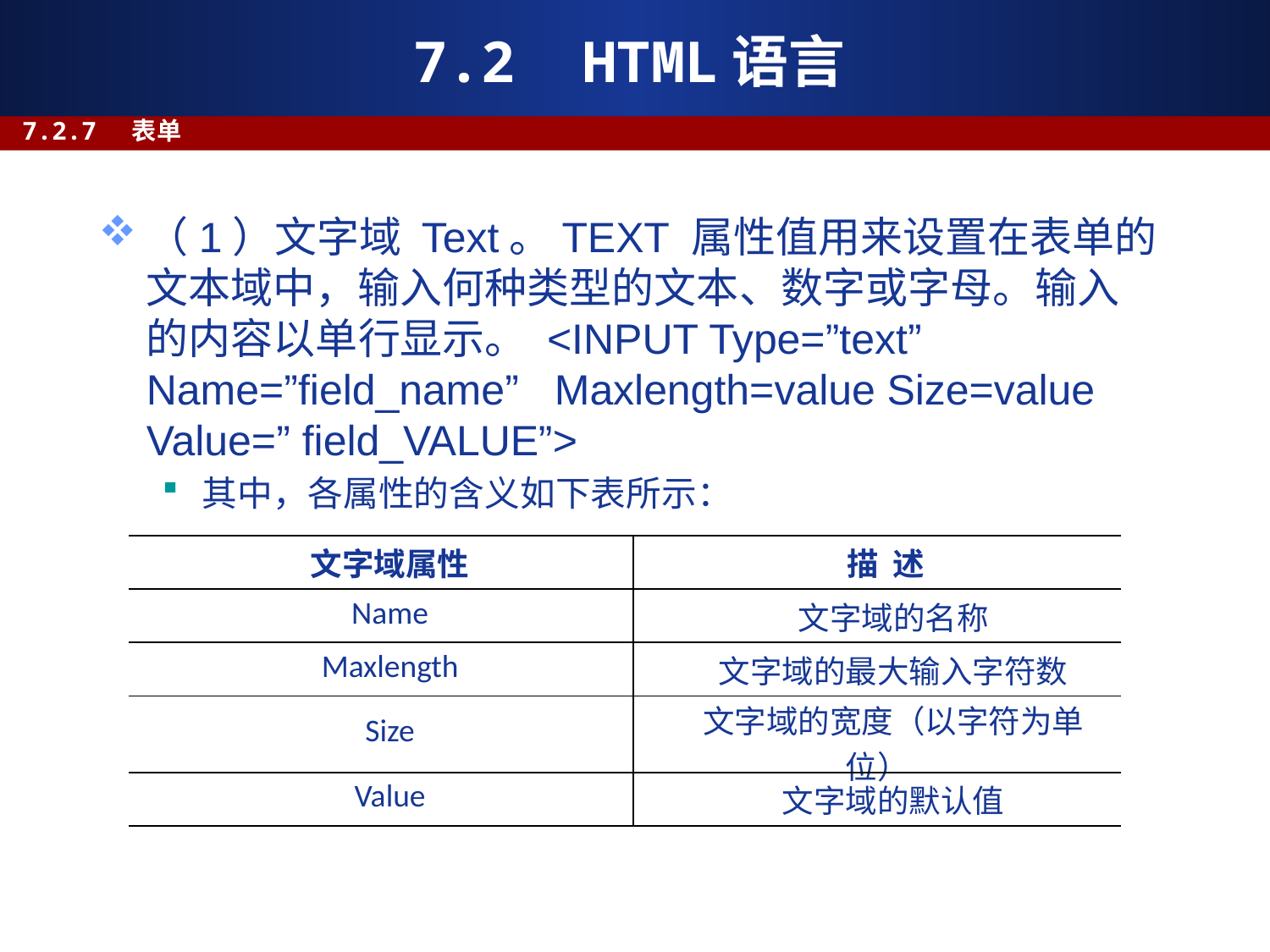

# 7.2  HTML语言
7.2.7  表单
（1）文字域 Text。TEXT 属性值用来设置在表单的文本域中，输入何种类型的文本、数字或字母。输入的内容以单行显示。 <INPUT Type=”text”   Name=”field_name”   Maxlength=value Size=value Value=” field_VALUE”>
其中，各属性的含义如下表所示：
| 文字域属性 | 描 述 |
| --- | --- |
| Name | 文字域的名称 |
| Maxlength | 文字域的最大输入字符数 |
| Size | 文字域的宽度（以字符为单位） |
| Value | 文字域的默认值 |